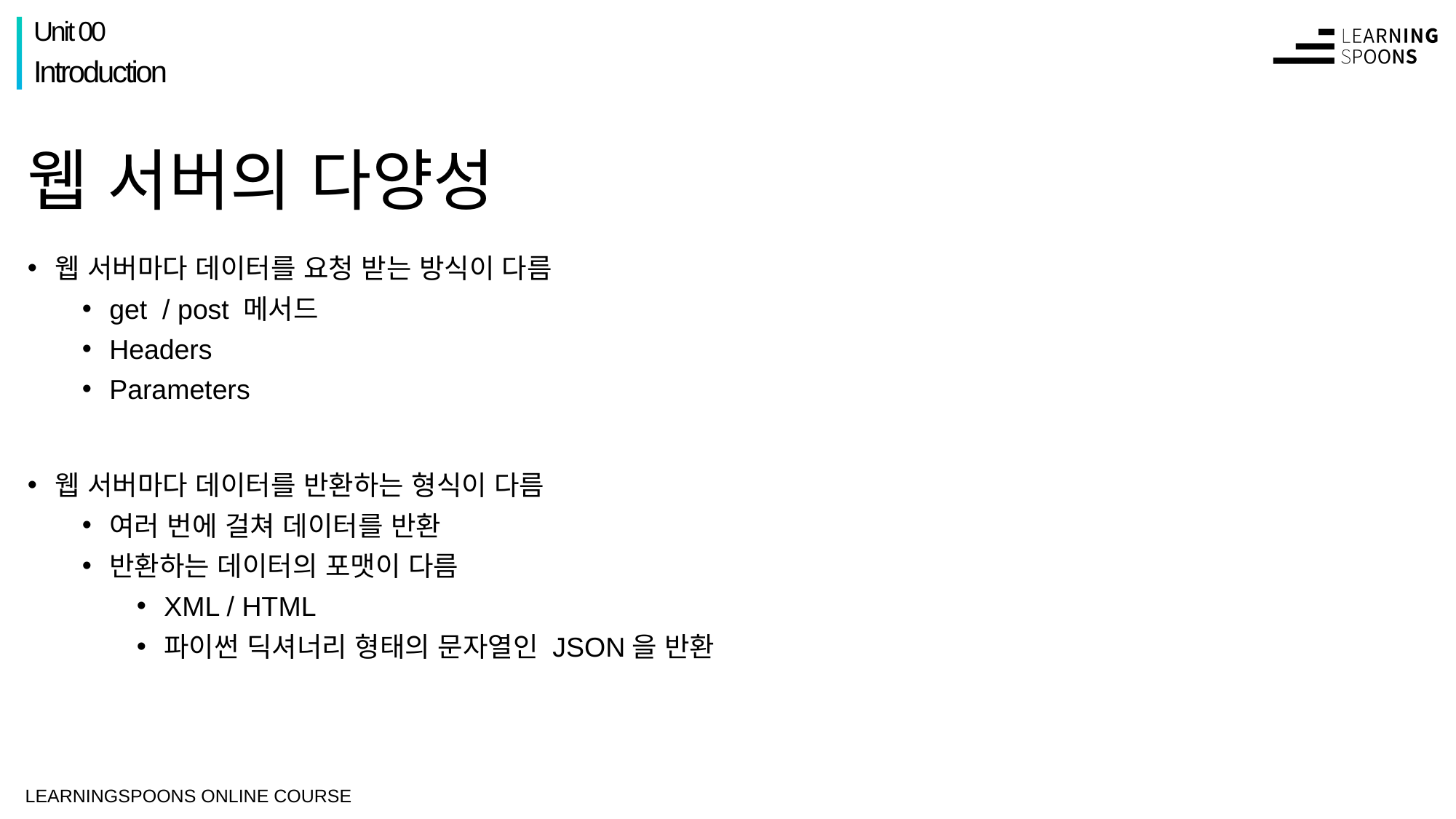

Unit 00
Introduction
# 웹 서버의 다양성
웹 서버마다 데이터를 요청 받는 방식이 다름
get  / post 메서드
Headers
Parameters

웹 서버마다 데이터를 반환하는 형식이 다름
여러 번에 걸쳐 데이터를 반환
반환하는 데이터의 포맷이 다름
XML / HTML
파이썬 딕셔너리 형태의 문자열인 JSON을 반환